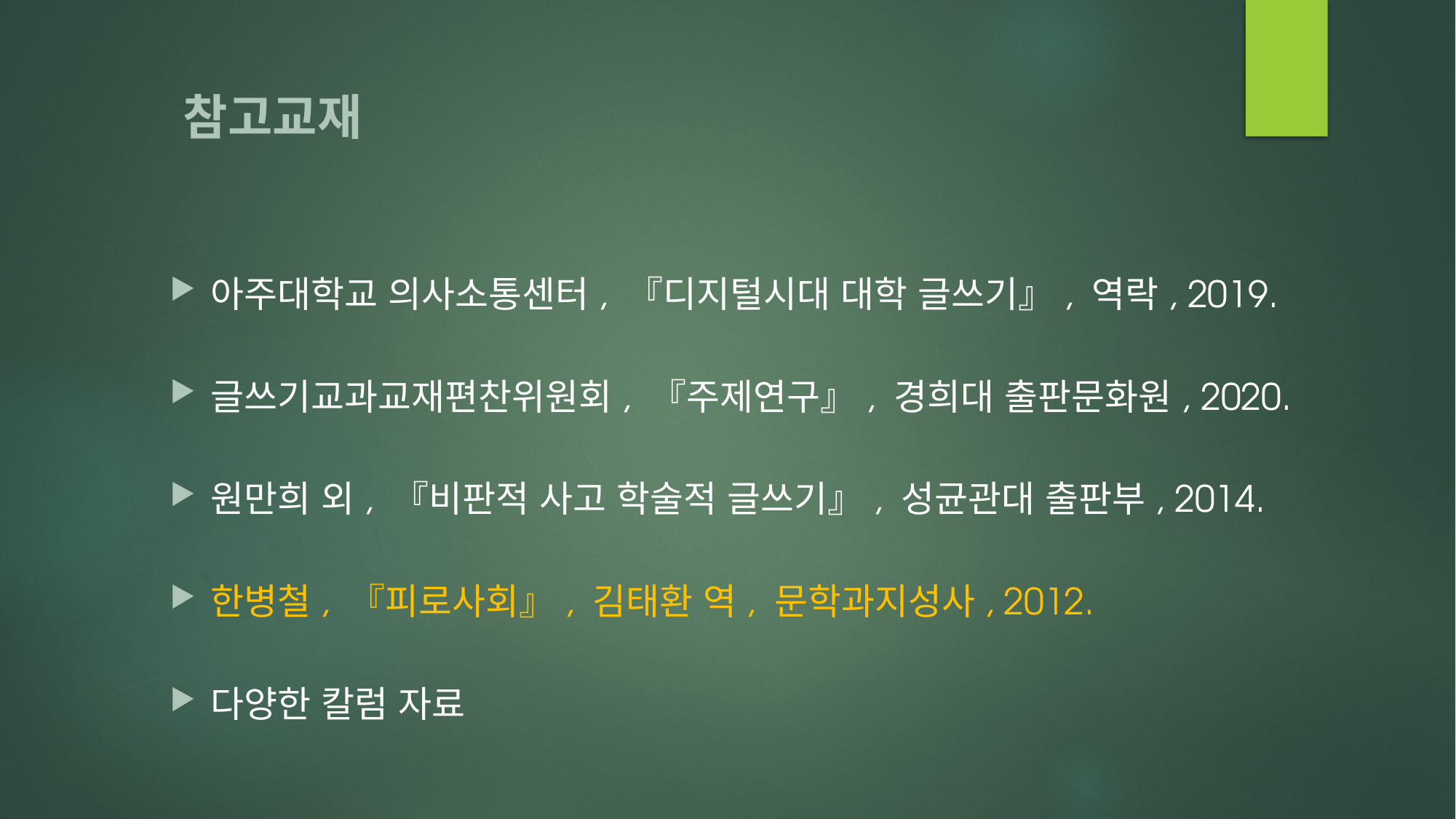

# 참고교재
아주대학교 의사소통센터, 『디지털시대 대학 글쓰기』, 역락, 2019.
글쓰기교과교재편찬위원회, 『주제연구』, 경희대 출판문화원, 2020.
원만희 외, 『비판적 사고 학술적 글쓰기』, 성균관대 출판부, 2014.
한병철, 『피로사회』, 김태환 역, 문학과지성사, 2012.
다양한 칼럼 자료